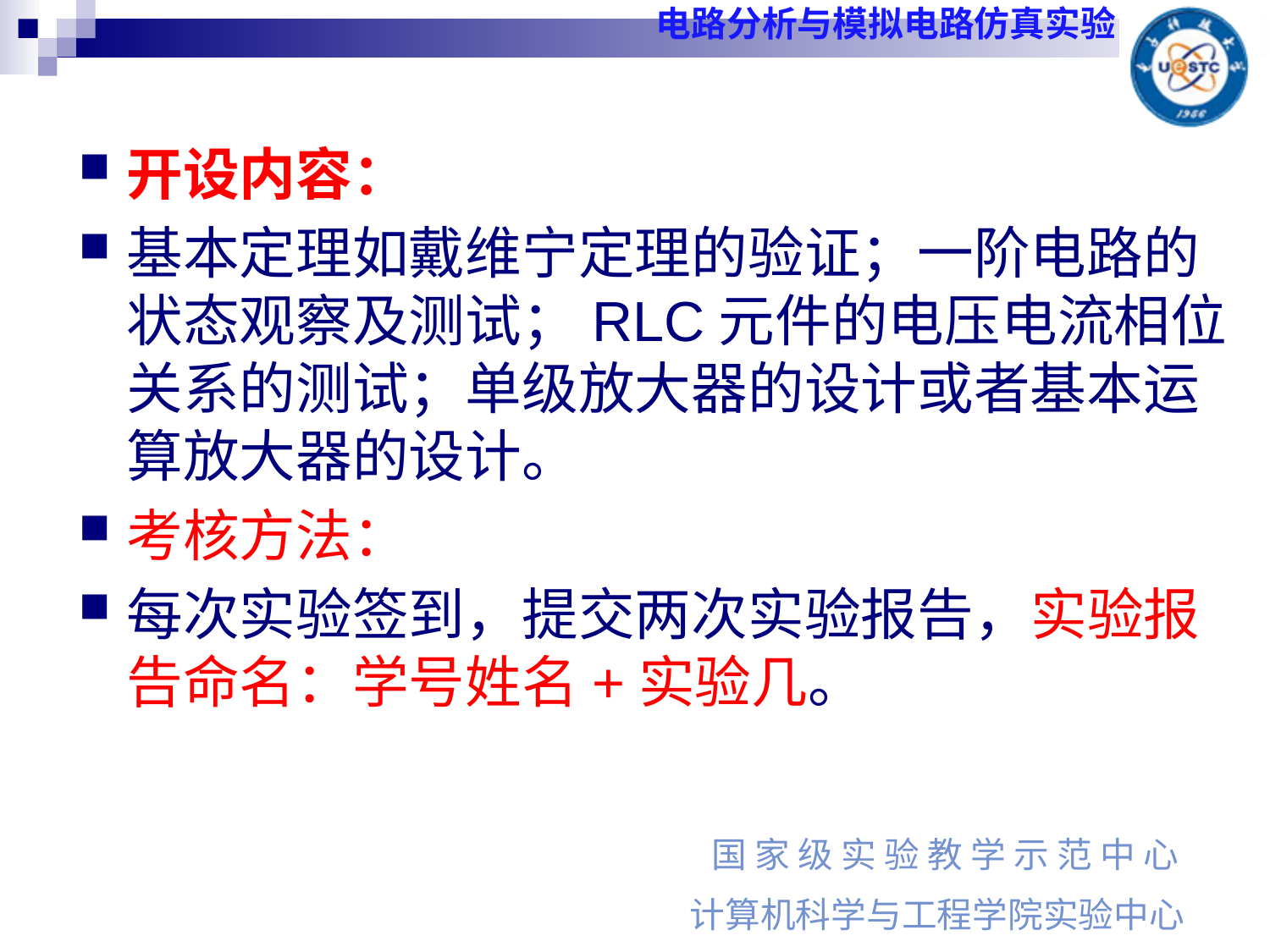

开设内容：
基本定理如戴维宁定理的验证；一阶电路的状态观察及测试；RLC元件的电压电流相位关系的测试；单级放大器的设计或者基本运算放大器的设计。
考核方法：
每次实验签到，提交两次实验报告，实验报告命名：学号姓名+实验几。